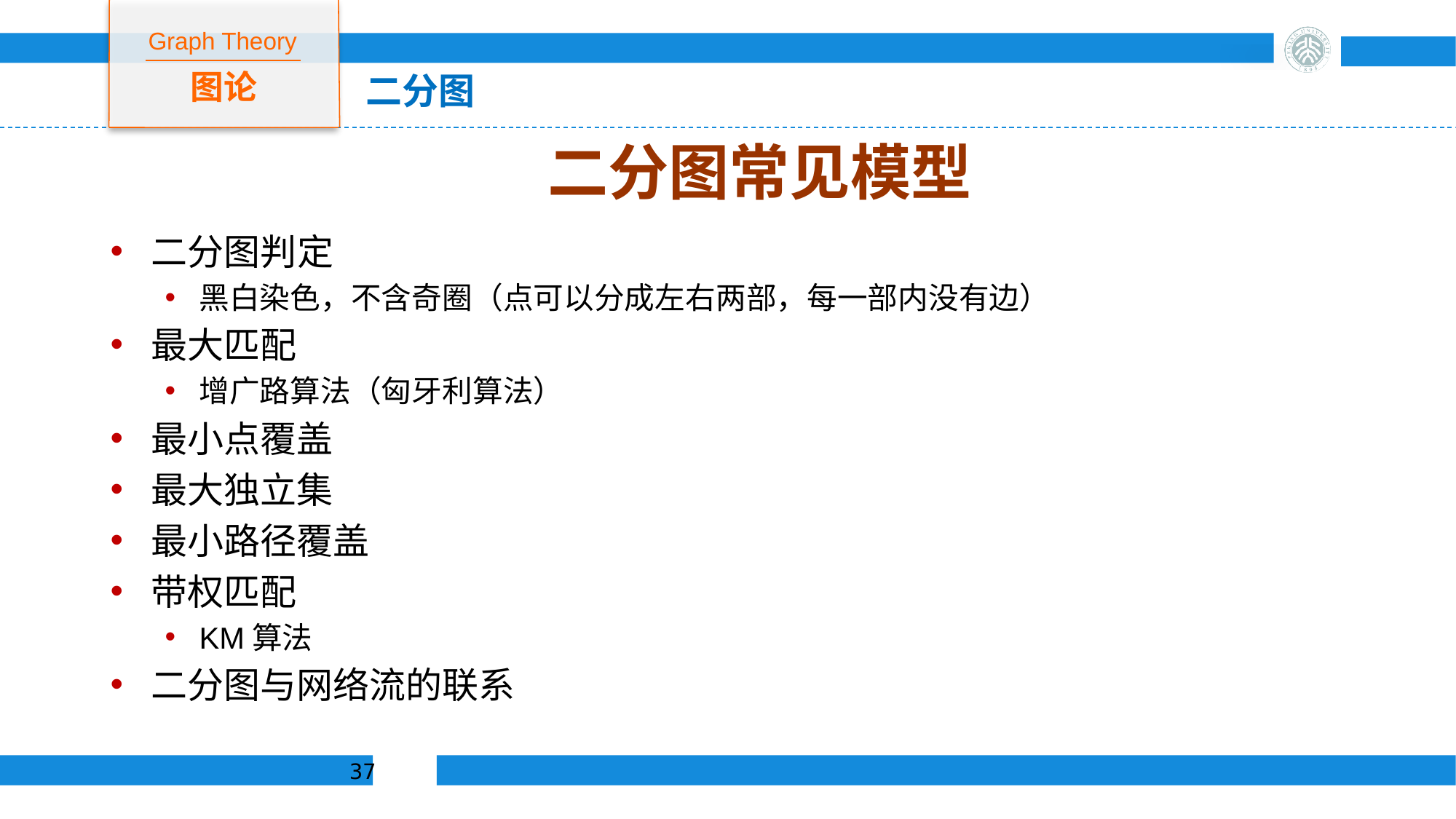

Graph Theory
图论
二分图
# 二分图常见模型
二分图判定
黑白染色，不含奇圈（点可以分成左右两部，每一部内没有边）
最大匹配
增广路算法（匈牙利算法）
最小点覆盖
最大独立集
最小路径覆盖
带权匹配
KM算法
二分图与网络流的联系